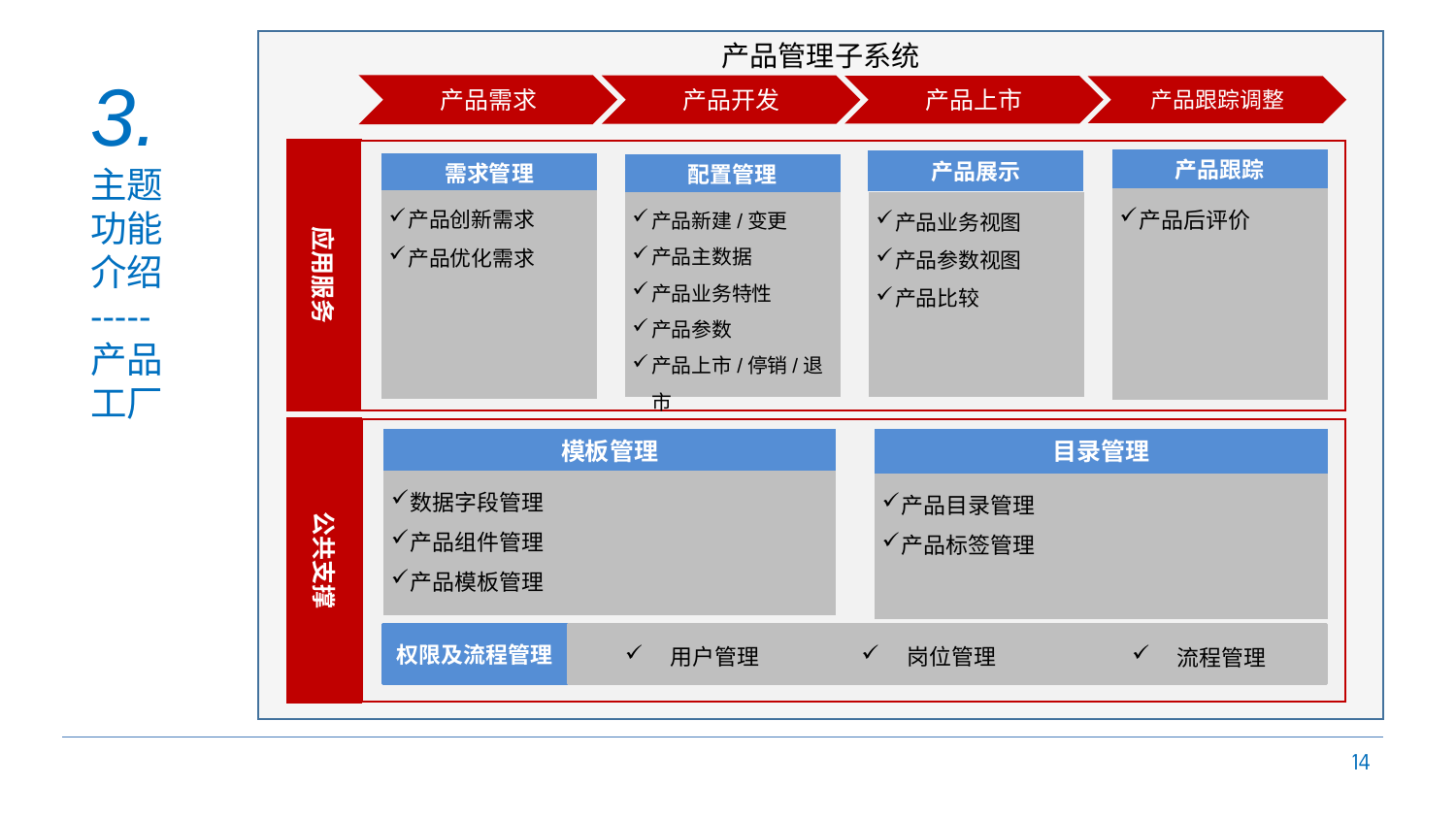

产品管理子系统
产品需求
产品开发
产品上市
产品跟踪调整
应用服务

产品跟踪
产品展示
需求管理
配置管理
产品后评价

产品创新需求
产品优化需求
产品新建/变更
产品主数据
产品业务特性
产品参数
产品上市/停销/退市
产品业务视图
产品参数视图
产品比较
公共支撑

目录管理
模板管理
数据字段管理
产品组件管理
产品模板管理
产品目录管理
产品标签管理

权限及流程管理
用户管理
岗位管理
流程管理
# 3. 主题 功能 介绍 ----- 产品 工厂
14